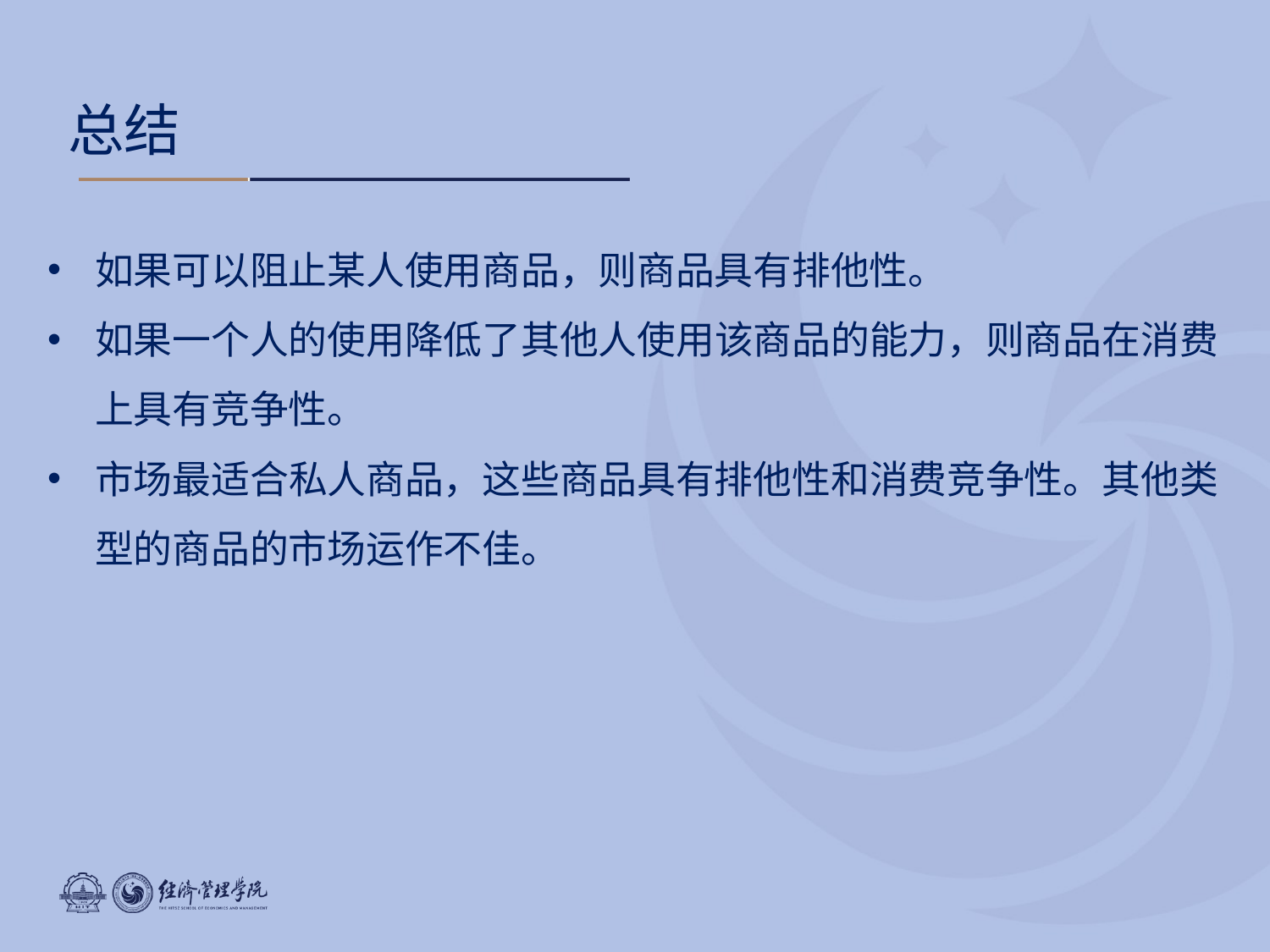

# 总结
如果可以阻止某人使用商品，则商品具有排他性。
如果一个人的使用降低了其他人使用该商品的能力，则商品在消费上具有竞争性。
市场最适合私人商品，这些商品具有排他性和消费竞争性。其他类型的商品的市场运作不佳。